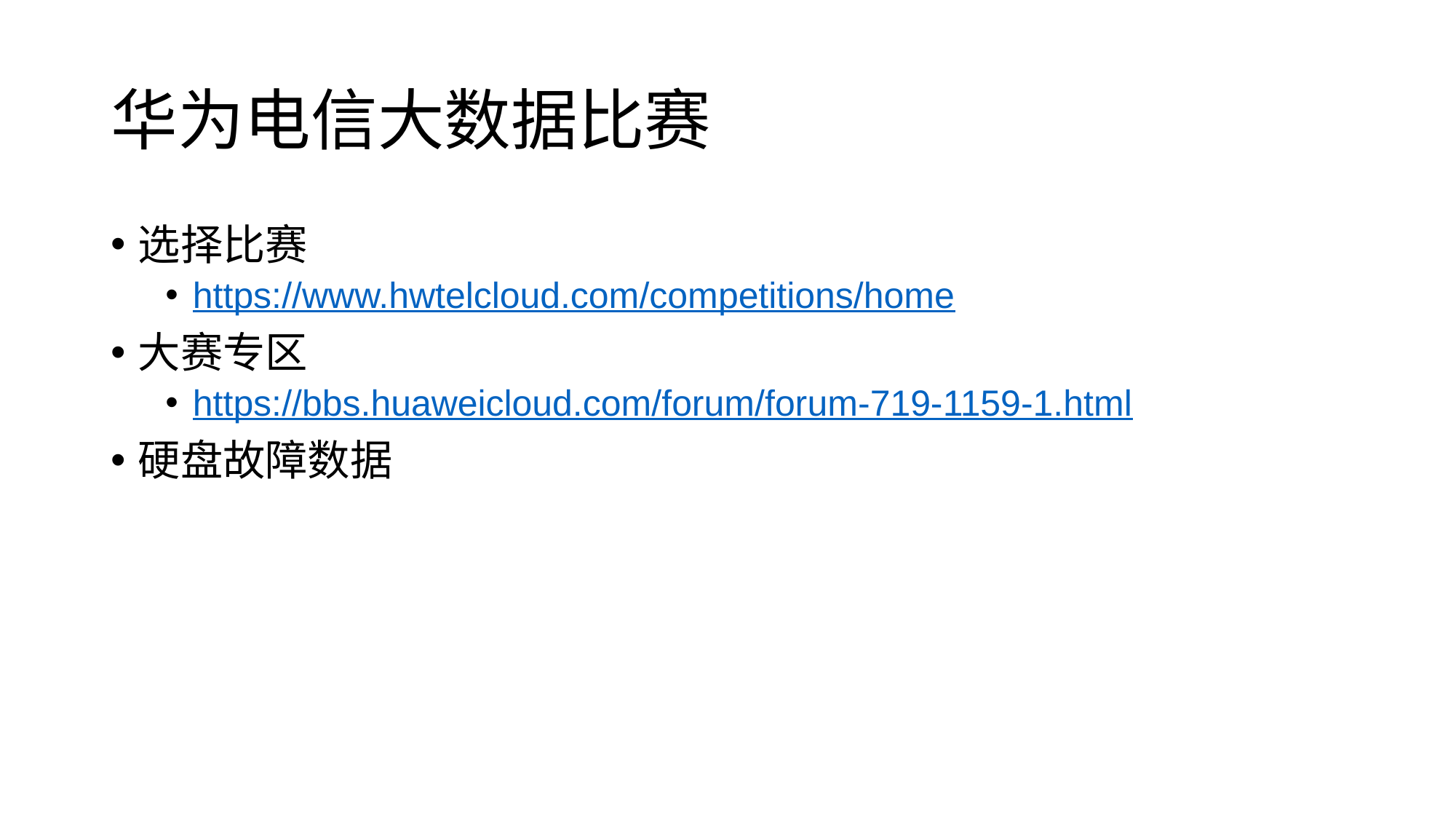

# 华为电信大数据比赛
选择比赛
https://www.hwtelcloud.com/competitions/home
大赛专区
https://bbs.huaweicloud.com/forum/forum-719-1159-1.html
硬盘故障数据